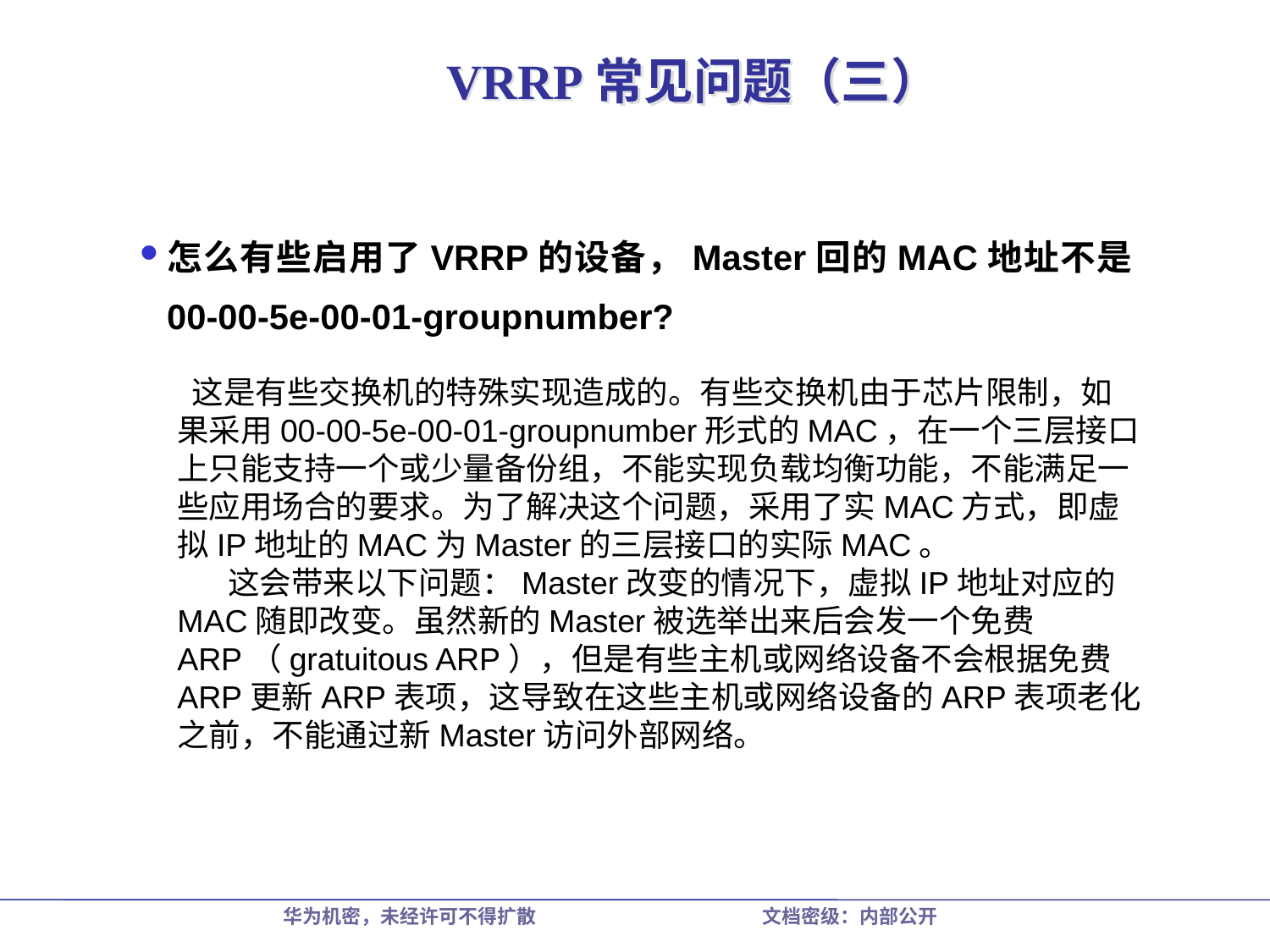

# VRRP常见问题（三）
怎么有些启用了VRRP的设备，Master回的MAC地址不是00-00-5e-00-01-groupnumber?
 这是有些交换机的特殊实现造成的。有些交换机由于芯片限制，如果采用00-00-5e-00-01-groupnumber形式的MAC，在一个三层接口上只能支持一个或少量备份组，不能实现负载均衡功能，不能满足一些应用场合的要求。为了解决这个问题，采用了实MAC方式，即虚拟IP地址的MAC为Master的三层接口的实际MAC。
      这会带来以下问题：Master改变的情况下，虚拟IP地址对应的MAC随即改变。虽然新的Master被选举出来后会发一个免费ARP（gratuitous ARP），但是有些主机或网络设备不会根据免费ARP更新ARP表项，这导致在这些主机或网络设备的ARP表项老化之前，不能通过新Master访问外部网络。